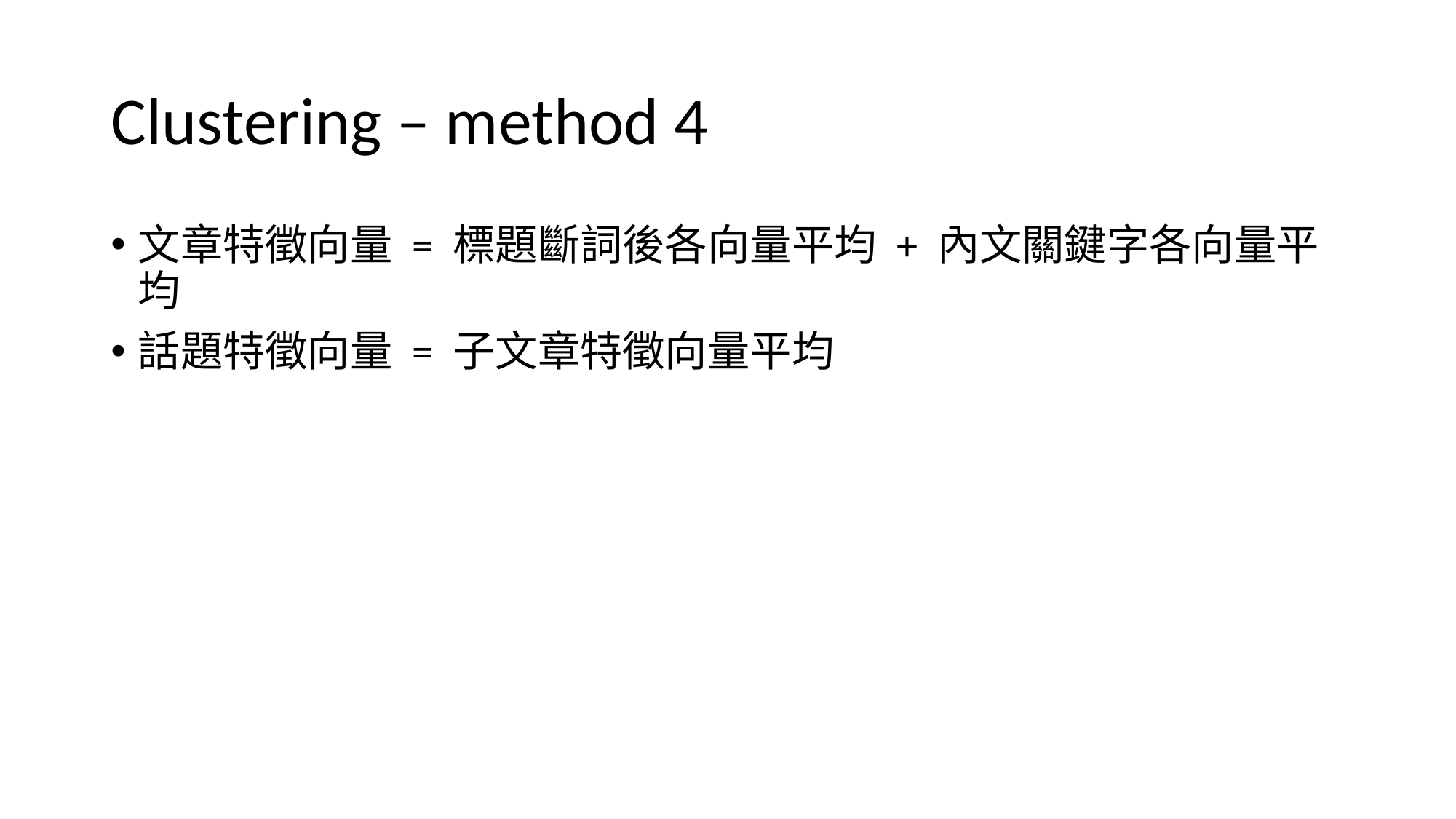

# Clustering – method 4
文章特徵向量 = 標題斷詞後各向量平均 + 內文關鍵字各向量平均
話題特徵向量 = 子文章特徵向量平均